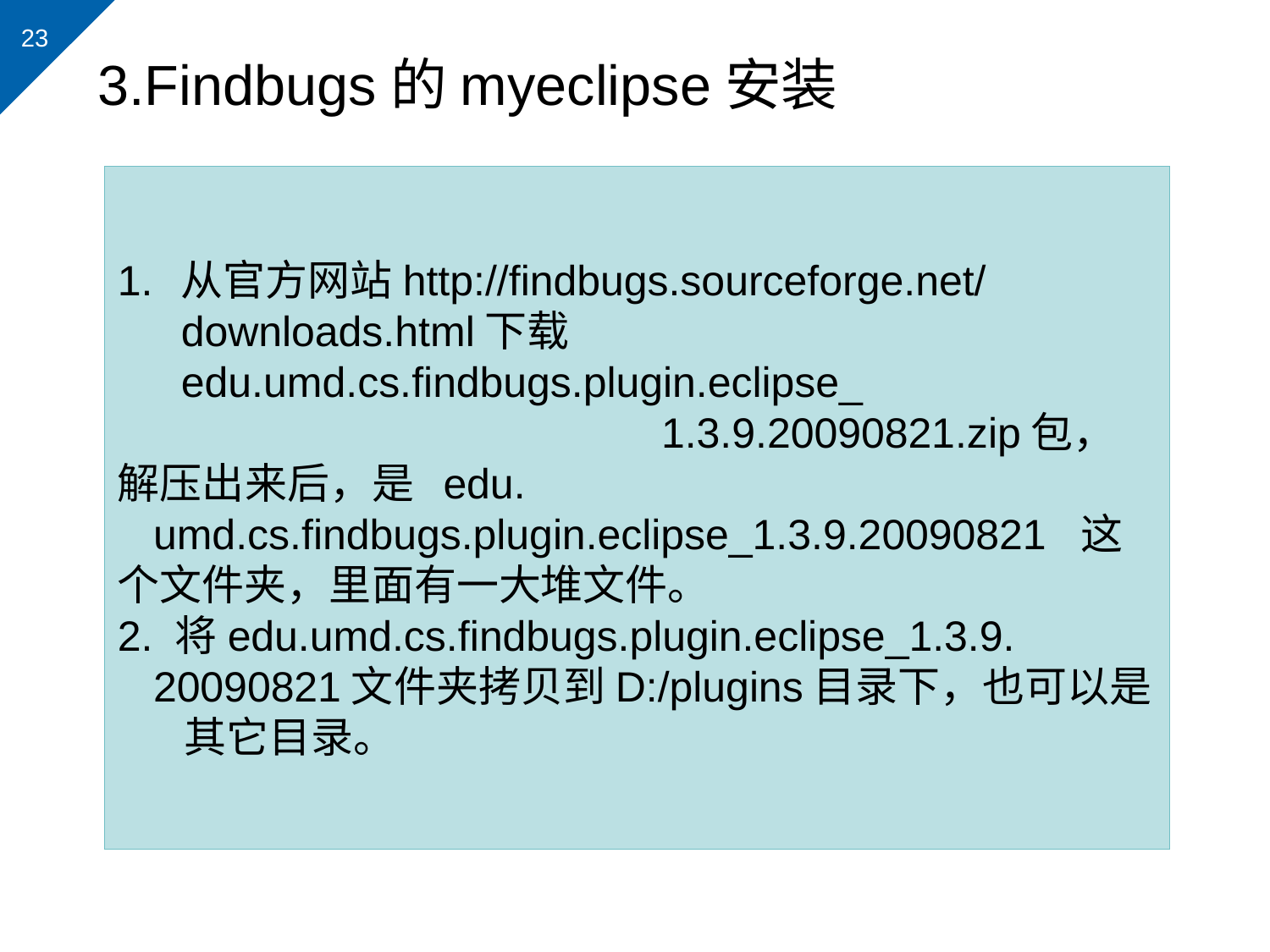

3.Findbugs的myeclipse安装
从官方网站http://findbugs.sourceforge.net/downloads.html下载edu.umd.cs.findbugs.plugin.eclipse_
				   1.3.9.20090821.zip包，解压出来后，是  edu.
   umd.cs.findbugs.plugin.eclipse_1.3.9.20090821  这个文件夹，里面有一大堆文件。
2. 将edu.umd.cs.findbugs.plugin.eclipse_1.3.9.
   20090821文件夹拷贝到D:/plugins目录下，也可以是        其它目录。